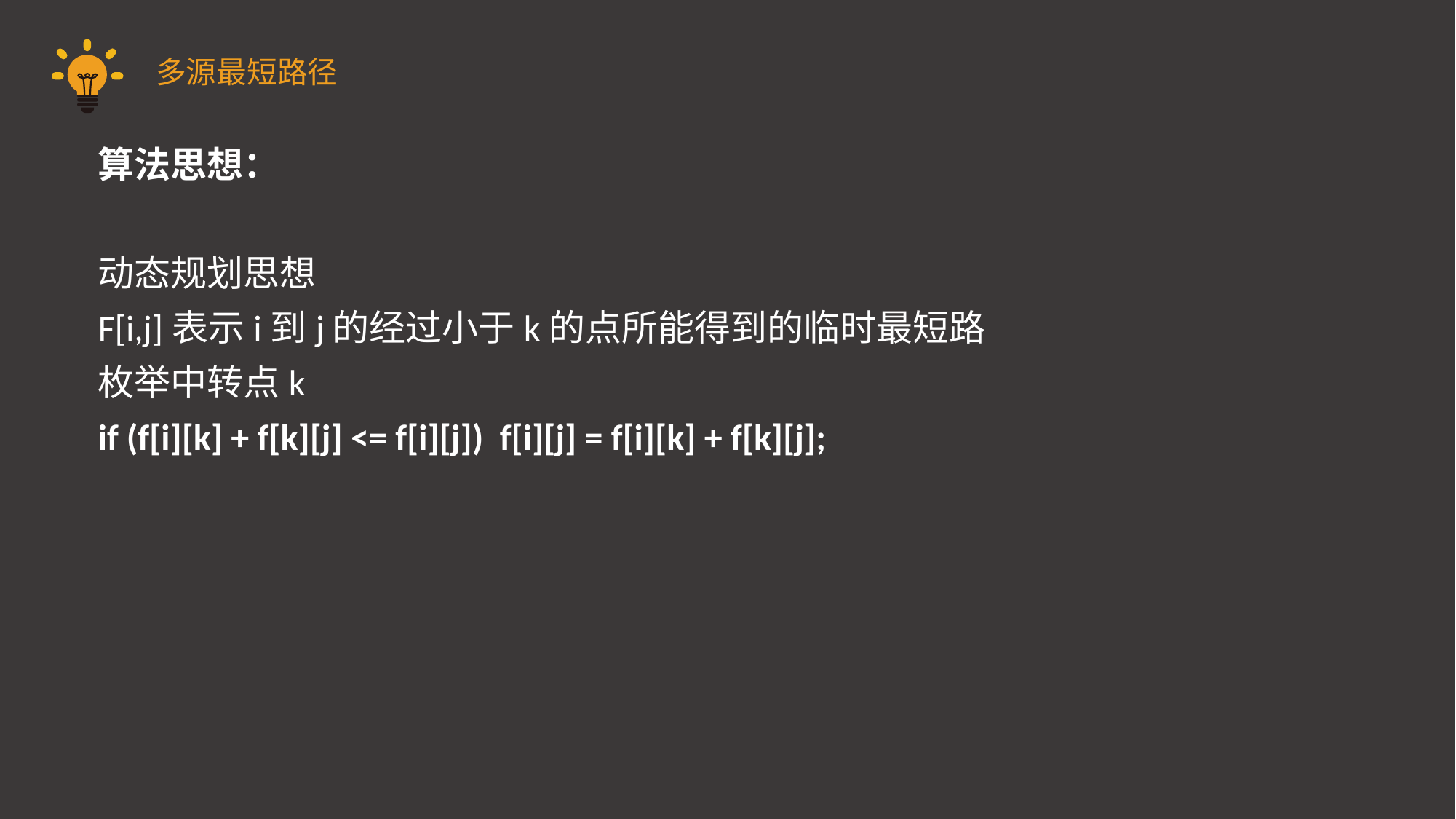

多源最短路径
算法思想：

动态规划思想
F[i,j]表示i到j的经过小于k的点所能得到的临时最短路
枚举中转点k
if (f[i][k] + f[k][j] <= f[i][j])  f[i][j] = f[i][k] + f[k][j];